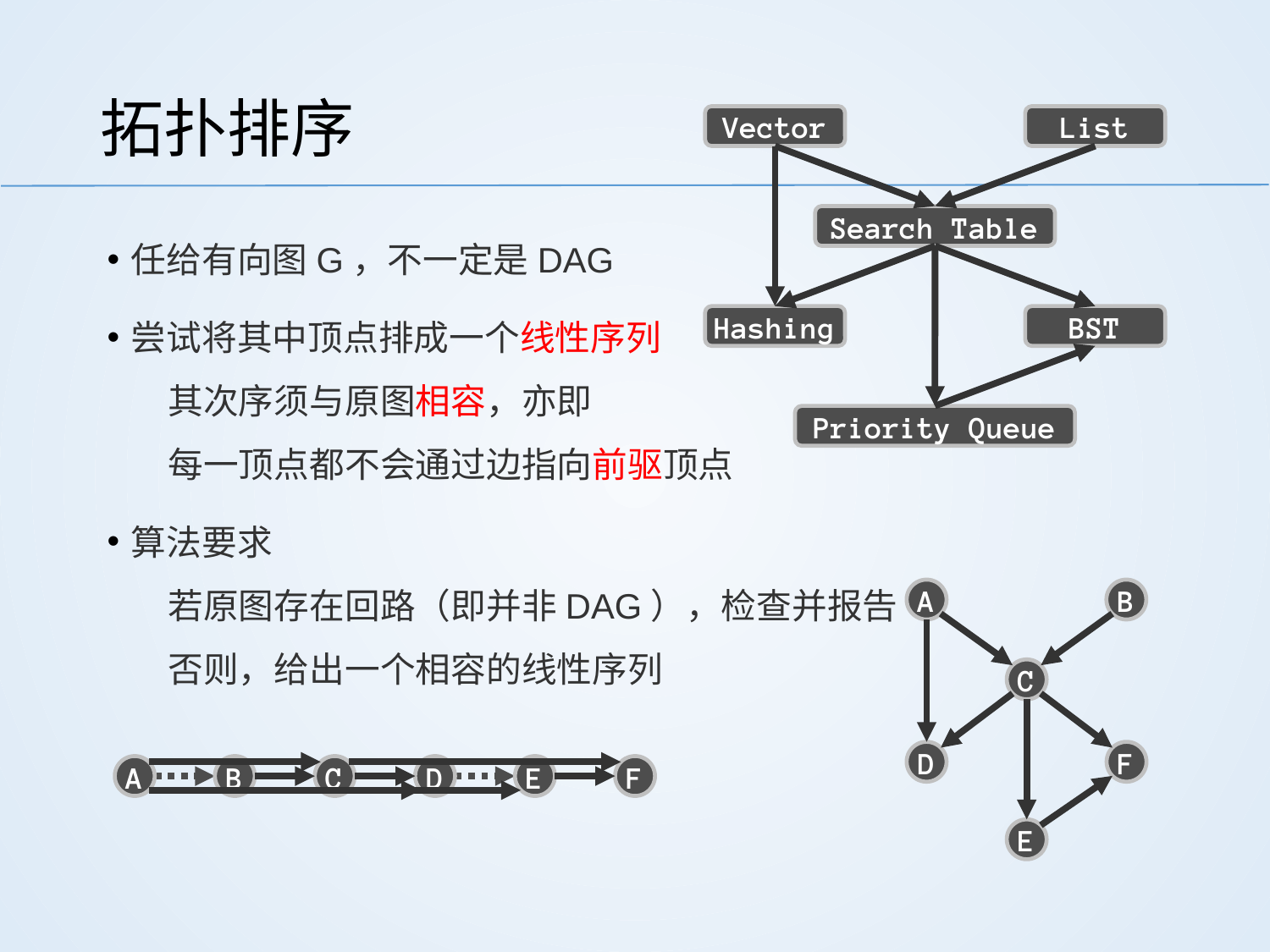

# 拓扑排序
Vector
List
Search Table
任给有向图G，不一定是DAG
尝试将其中顶点排成一个线性序列
	其次序须与原图相容，亦即
	每一顶点都不会通过边指向前驱顶点
算法要求
	若原图存在回路（即并非DAG），检查并报告
	否则，给出一个相容的线性序列
Hashing
BST
Priority Queue
A
B
C
D
F
A
B
C
D
E
F
E